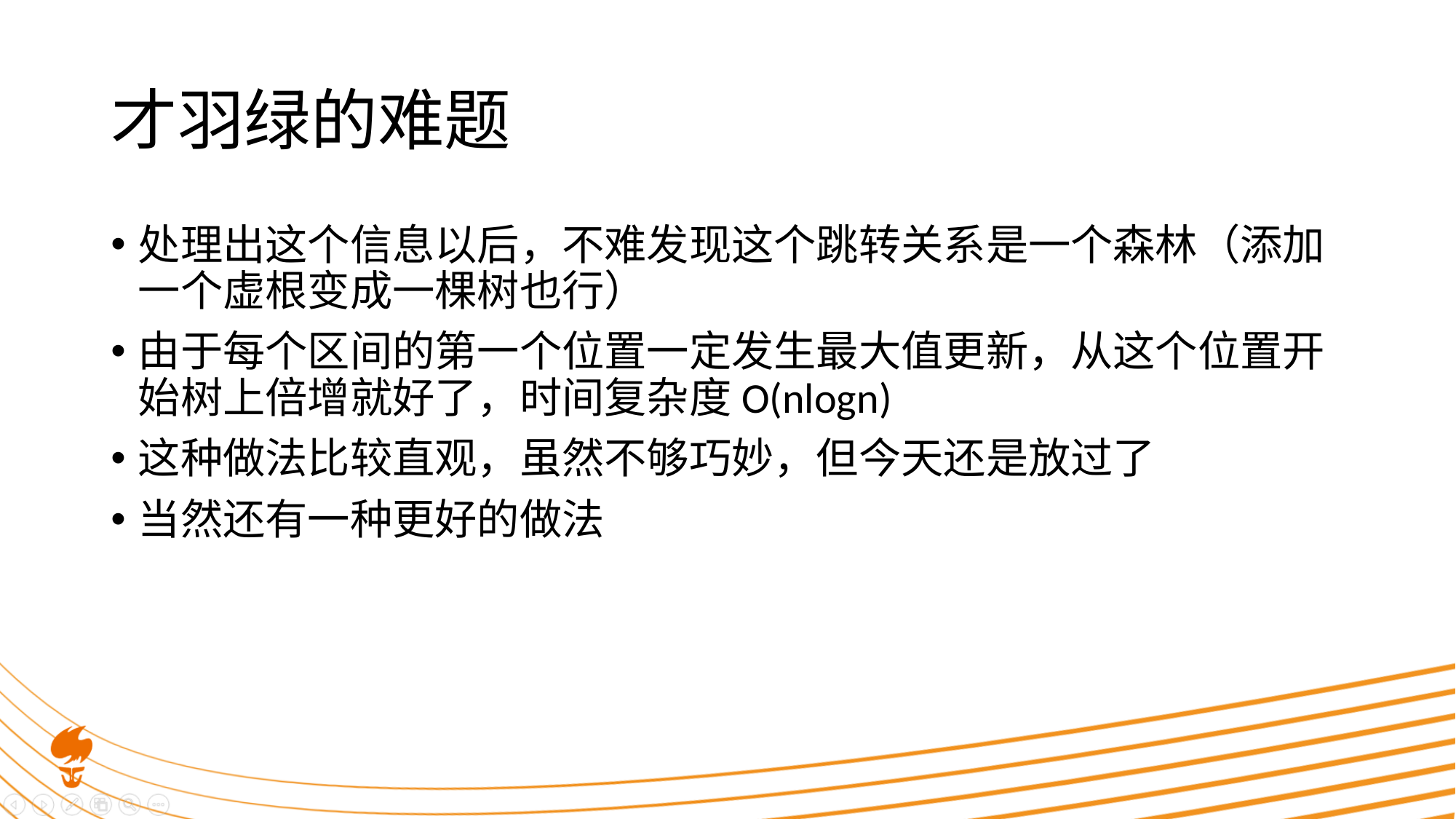

# 才羽绿的难题
处理出这个信息以后，不难发现这个跳转关系是一个森林（添加一个虚根变成一棵树也行）
由于每个区间的第一个位置一定发生最大值更新，从这个位置开始树上倍增就好了，时间复杂度O(nlogn)
这种做法比较直观，虽然不够巧妙，但今天还是放过了
当然还有一种更好的做法